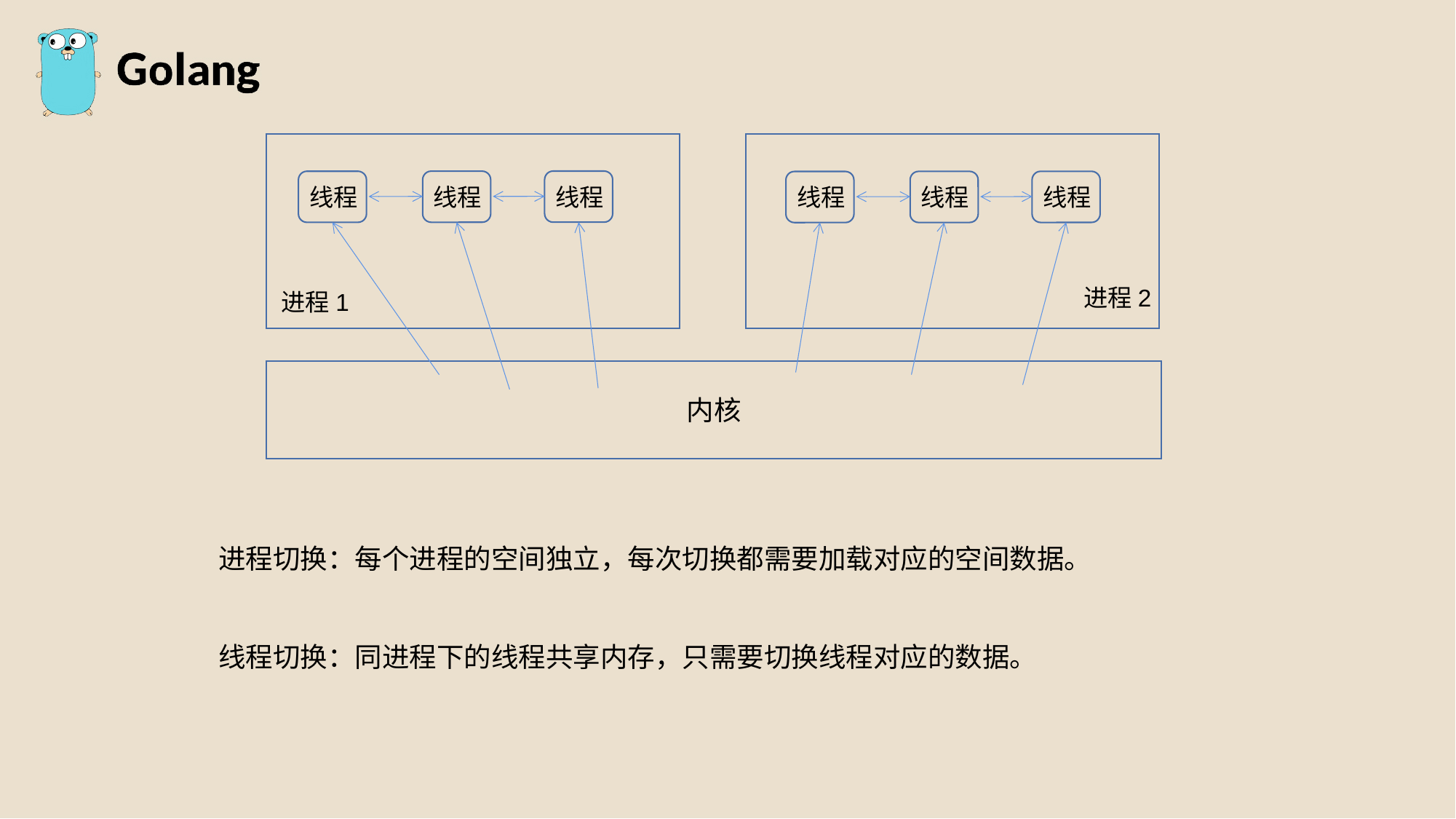

线程
线程
线程
线程
线程
线程
进程2
进程1

内核
进程切换：每个进程的空间独立，每次切换都需要加载对应的空间数据。
线程切换：同进程下的线程共享内存，只需要切换线程对应的数据。